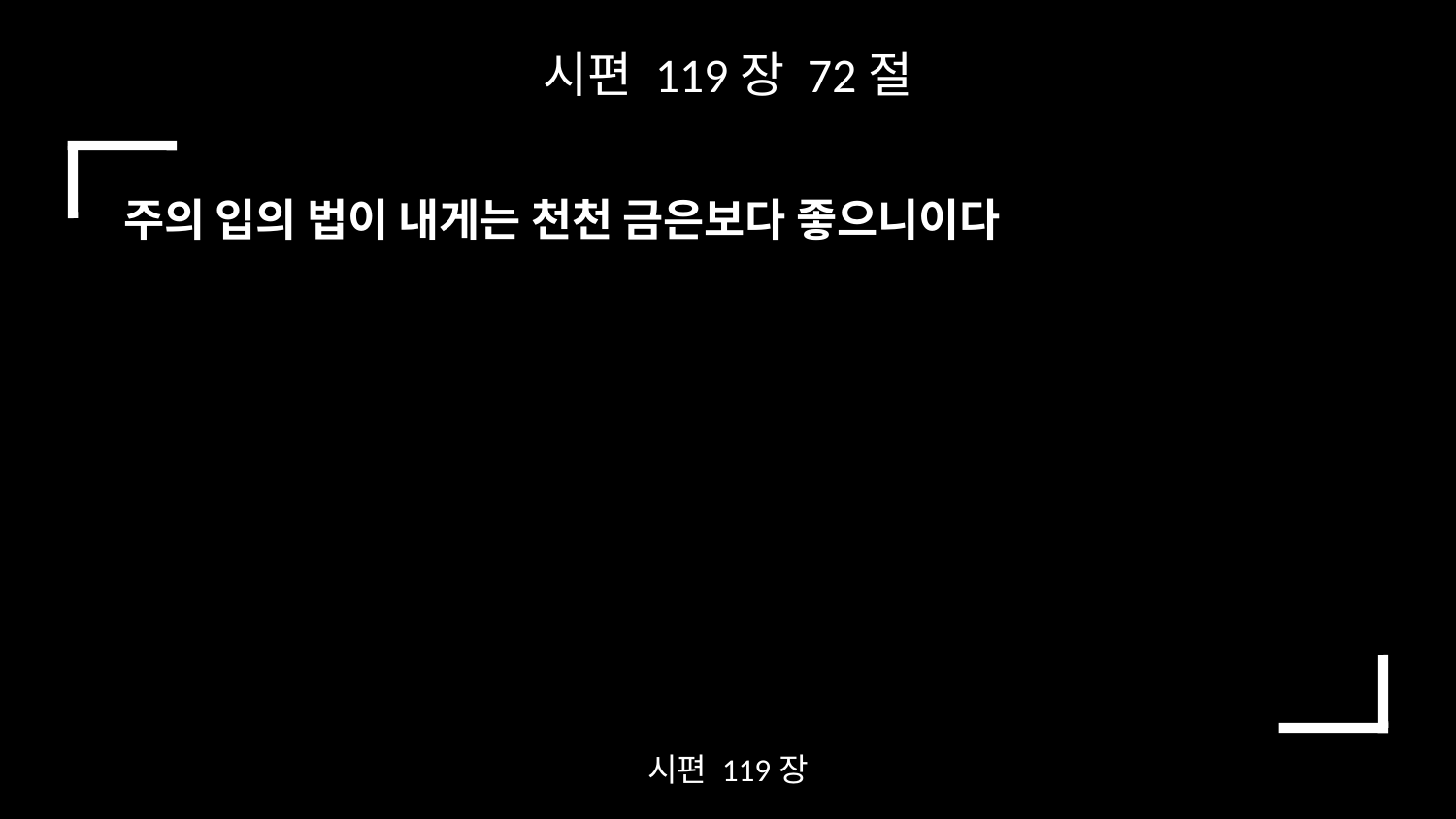

시편 119장 72절

주의 입의 법이 내게는 천천 금은보다 좋으니이다

시편 119장